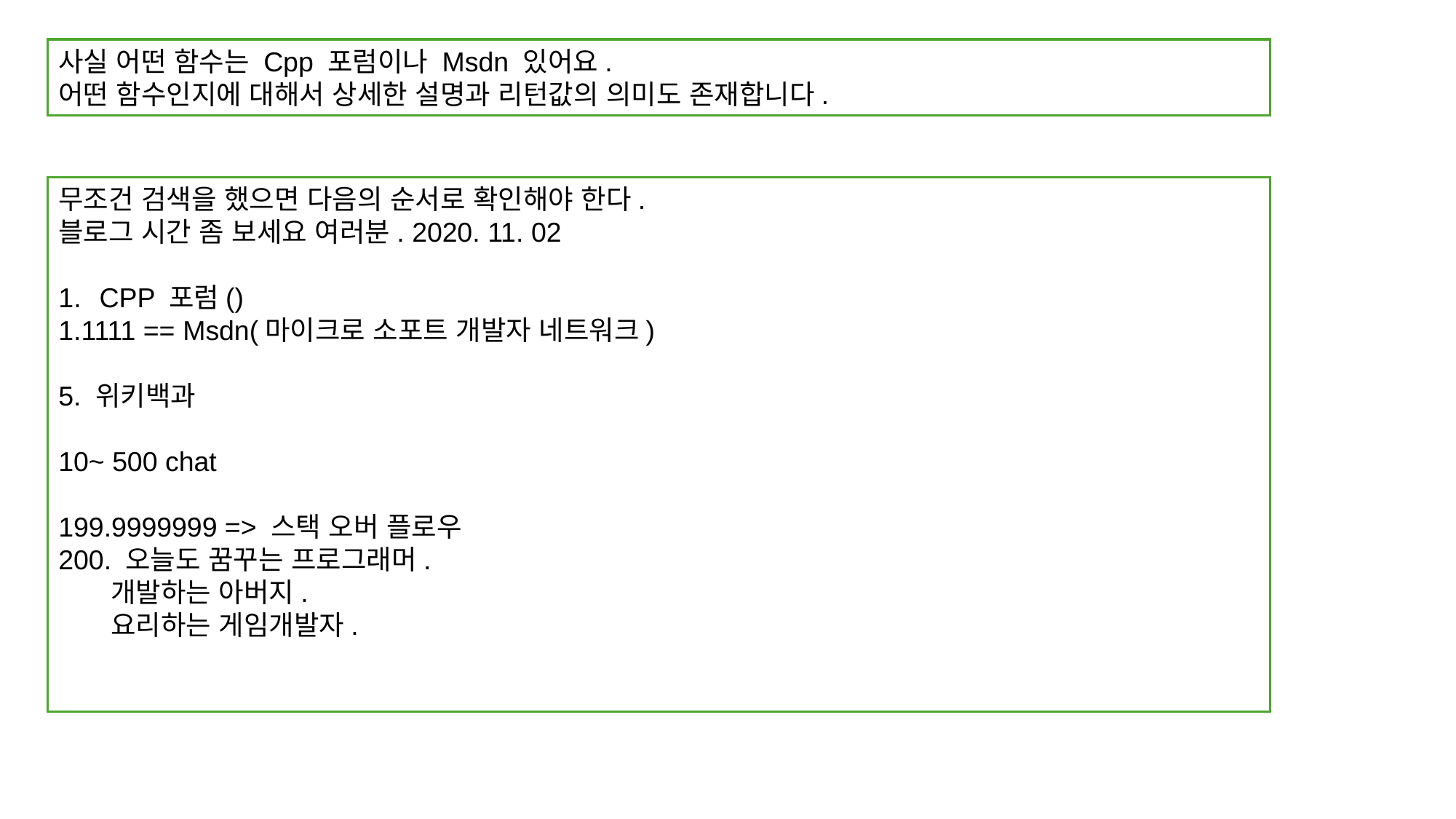

사실 어떤 함수는 Cpp 포럼이나 Msdn 있어요.
어떤 함수인지에 대해서 상세한 설명과 리턴값의 의미도 존재합니다.
무조건 검색을 했으면 다음의 순서로 확인해야 한다.
블로그 시간 좀 보세요 여러분. 2020. 11. 02

CPP 포럼()
1.1111 == Msdn(마이크로 소포트 개발자 네트워크)

5. 위키백과

10~ 500 chat

199.9999999 => 스택 오버 플로우
200. 오늘도 꿈꾸는 프로그래머.
      개발하는 아버지.
      요리하는 게임개발자.